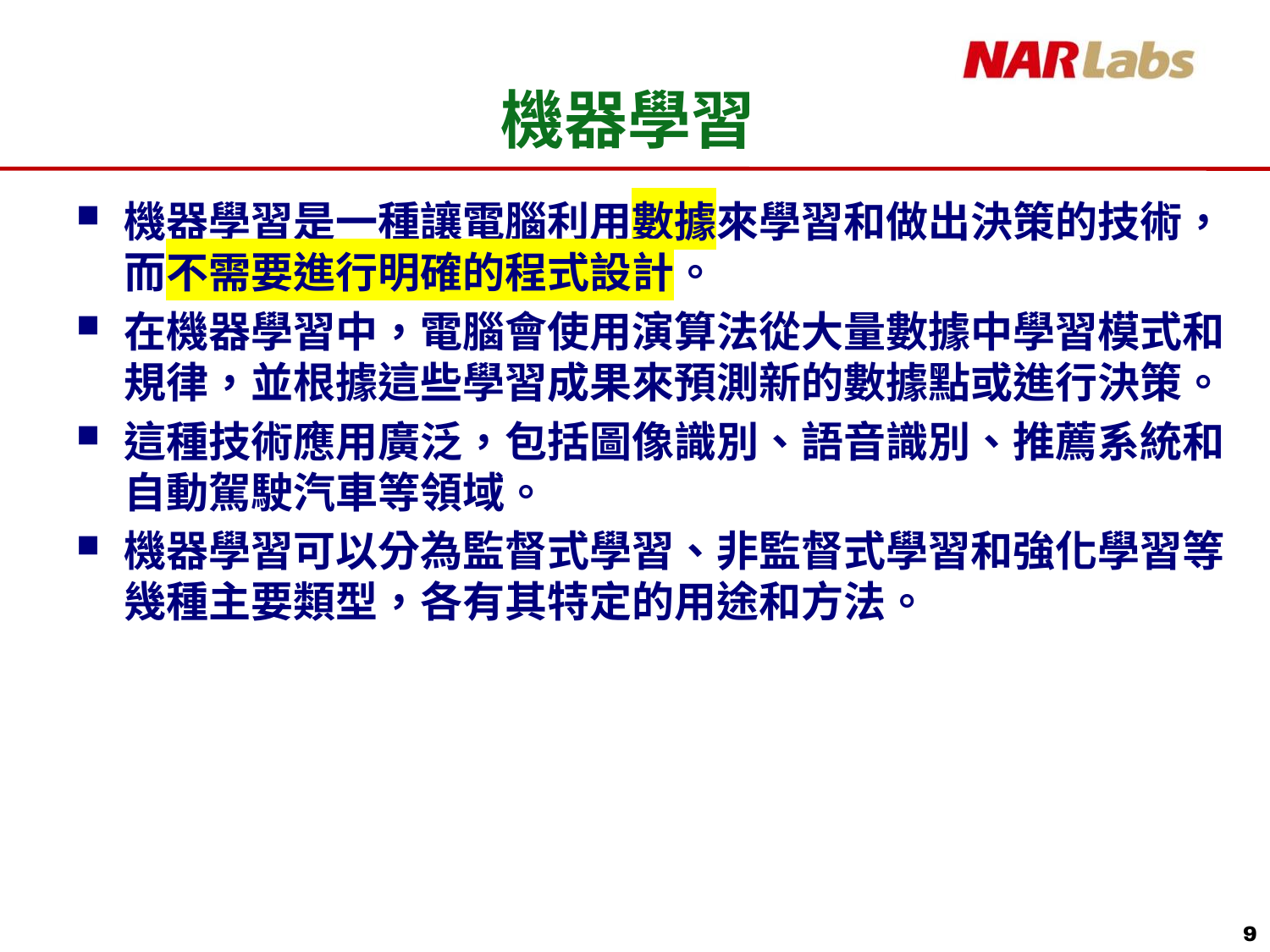

# 機器學習
機器學習是一種讓電腦利用數據來學習和做出決策的技術，而不需要進行明確的程式設計。
在機器學習中，電腦會使用演算法從大量數據中學習模式和規律，並根據這些學習成果來預測新的數據點或進行決策。
這種技術應用廣泛，包括圖像識別、語音識別、推薦系統和自動駕駛汽車等領域。
機器學習可以分為監督式學習、非監督式學習和強化學習等幾種主要類型，各有其特定的用途和方法。
9